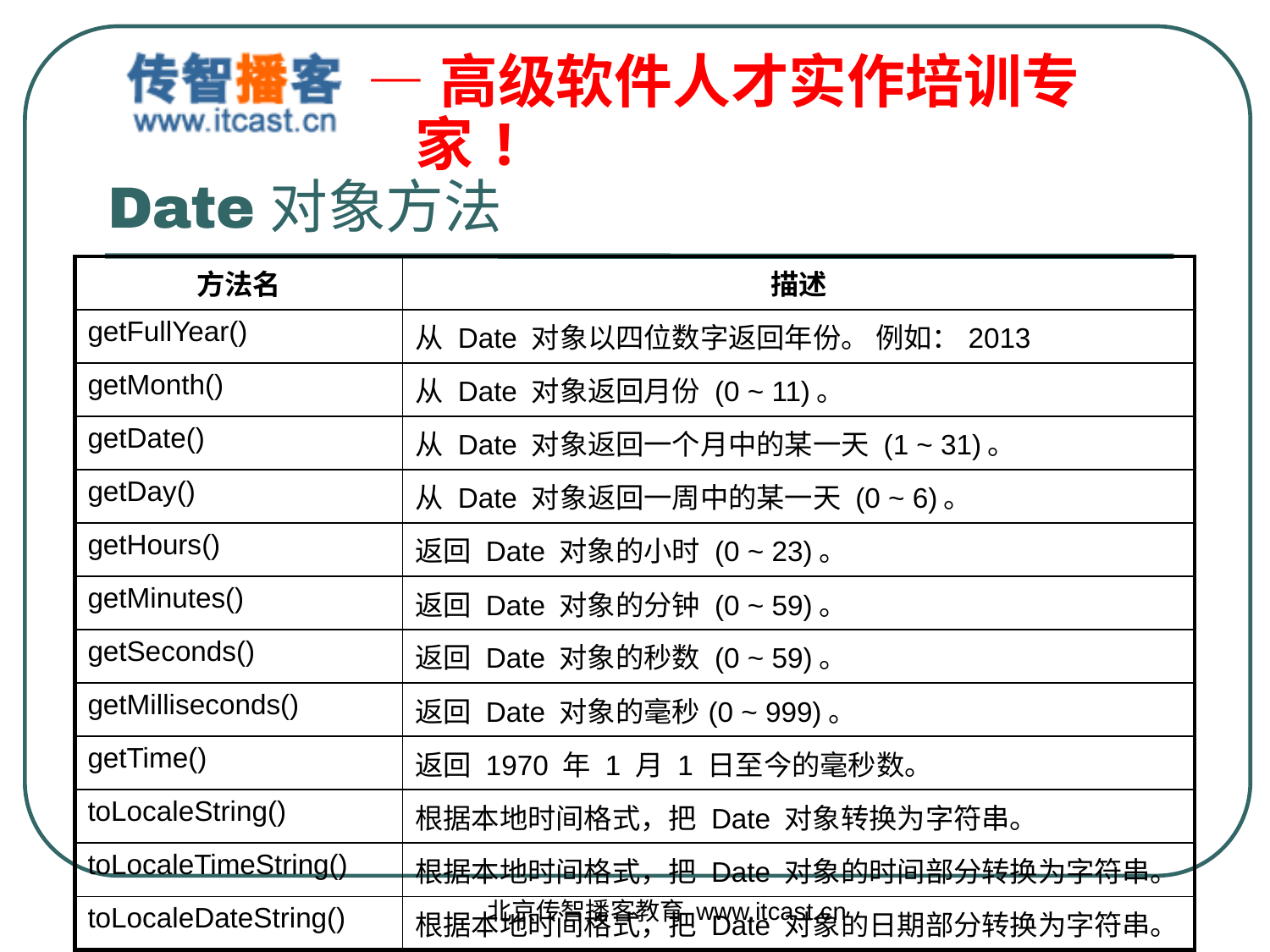

# Date对象方法
| 方法名 | 描述 |
| --- | --- |
| getFullYear() | 从 Date 对象以四位数字返回年份。 例如：2013 |
| getMonth() | 从 Date 对象返回月份 (0 ~ 11)。 |
| getDate() | 从 Date 对象返回一个月中的某一天 (1 ~ 31)。 |
| getDay() | 从 Date 对象返回一周中的某一天 (0 ~ 6)。 |
| getHours() | 返回 Date 对象的小时 (0 ~ 23)。 |
| getMinutes() | 返回 Date 对象的分钟 (0 ~ 59)。 |
| getSeconds() | 返回 Date 对象的秒数 (0 ~ 59)。 |
| getMilliseconds() | 返回 Date 对象的毫秒(0 ~ 999)。 |
| getTime() | 返回 1970 年 1 月 1 日至今的毫秒数。 |
| toLocaleString() | 根据本地时间格式，把 Date 对象转换为字符串。 |
| toLocaleTimeString() | 根据本地时间格式，把 Date 对象的时间部分转换为字符串。 |
| toLocaleDateString() | 根据本地时间格式，把 Date 对象的日期部分转换为字符串。 |